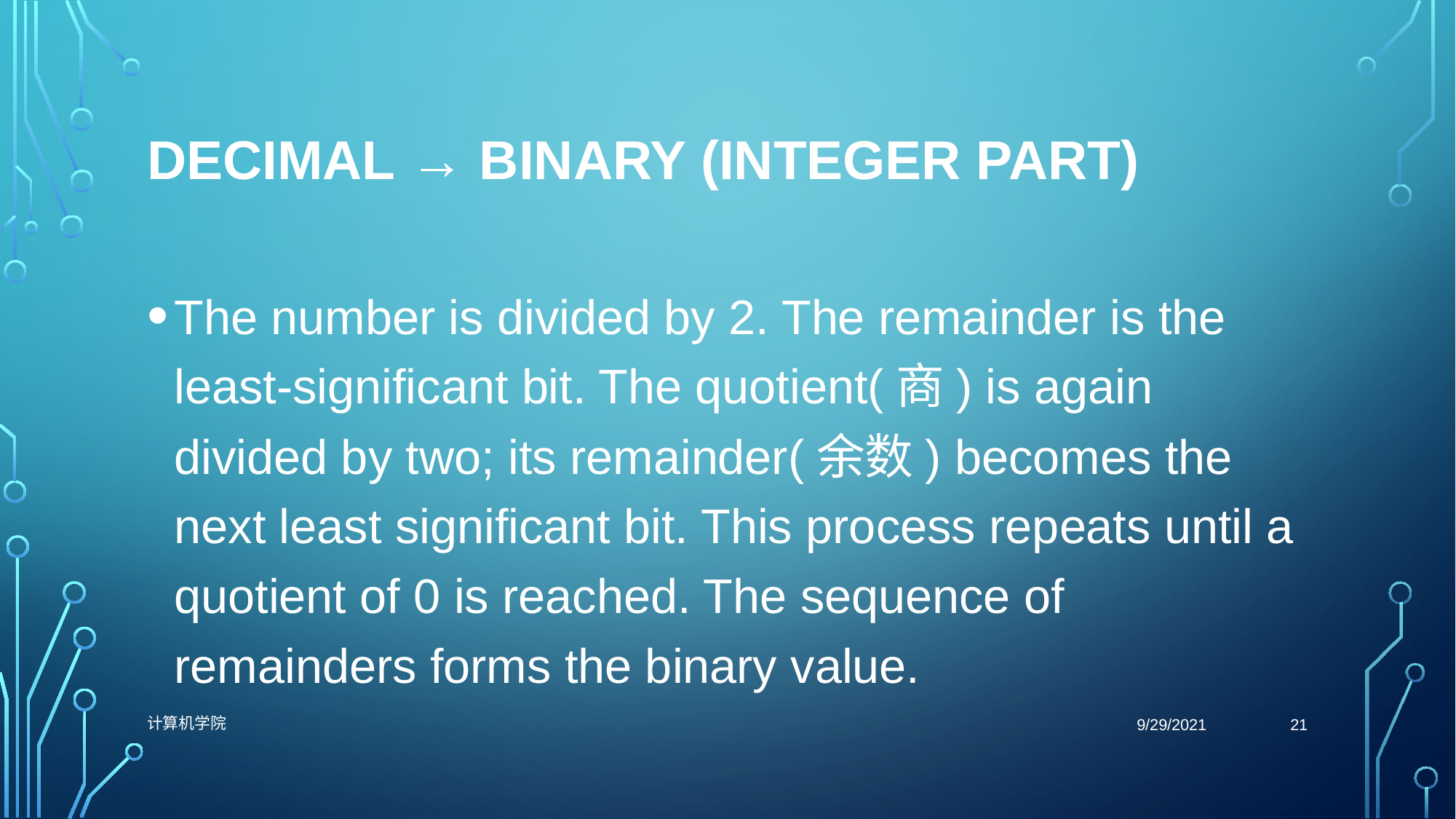

# Decimal → Binary (Integer part)
The number is divided by 2. The remainder is the least-significant bit. The quotient(商) is again divided by two; its remainder(余数) becomes the next least significant bit. This process repeats until a quotient of 0 is reached. The sequence of remainders forms the binary value.
21
计算机学院
9/29/2021